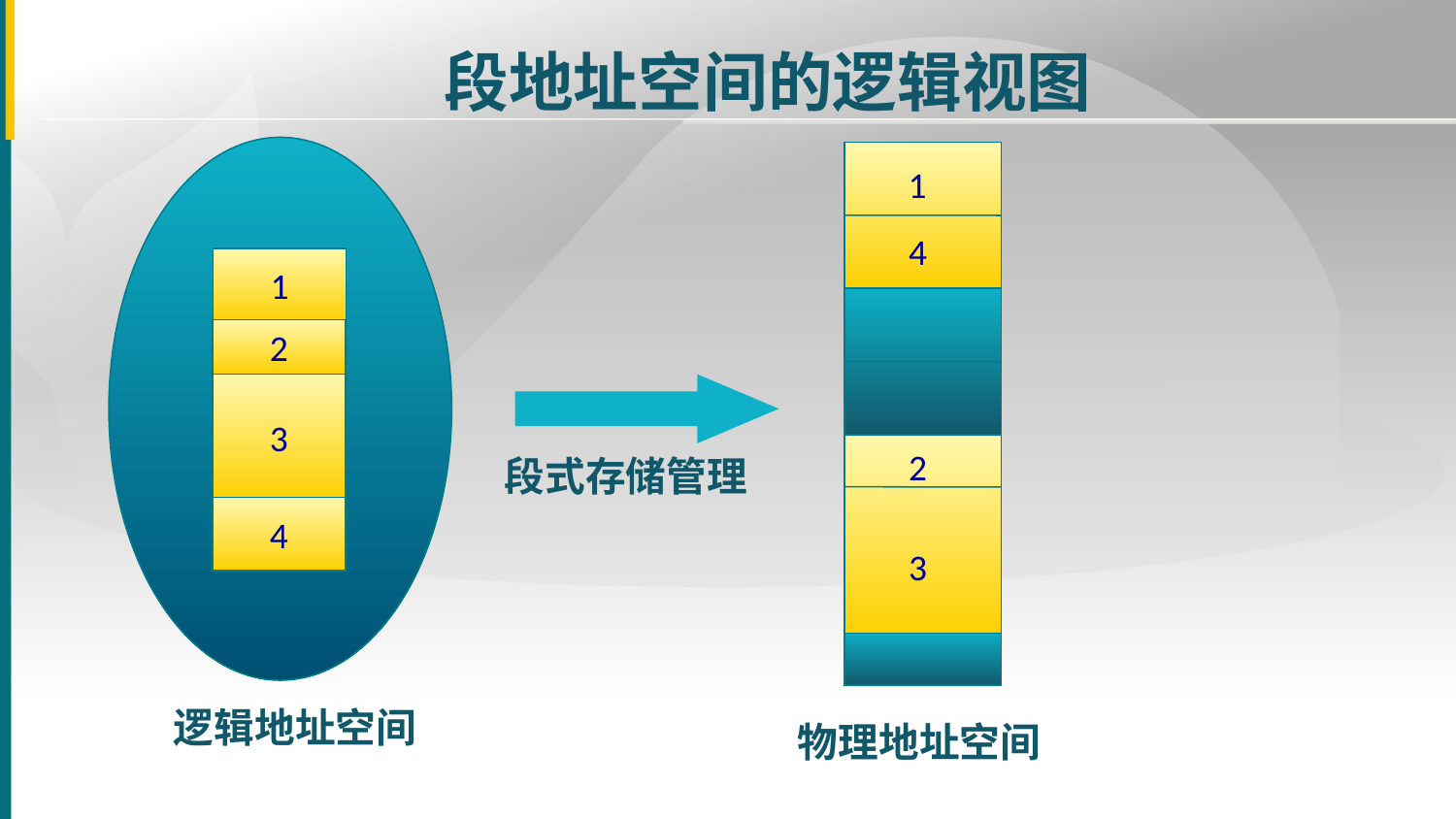

段地址空间的逻辑视图

1
2
3
4
逻辑地址空间

1
4

2
段式存储管理

3

物理地址空间